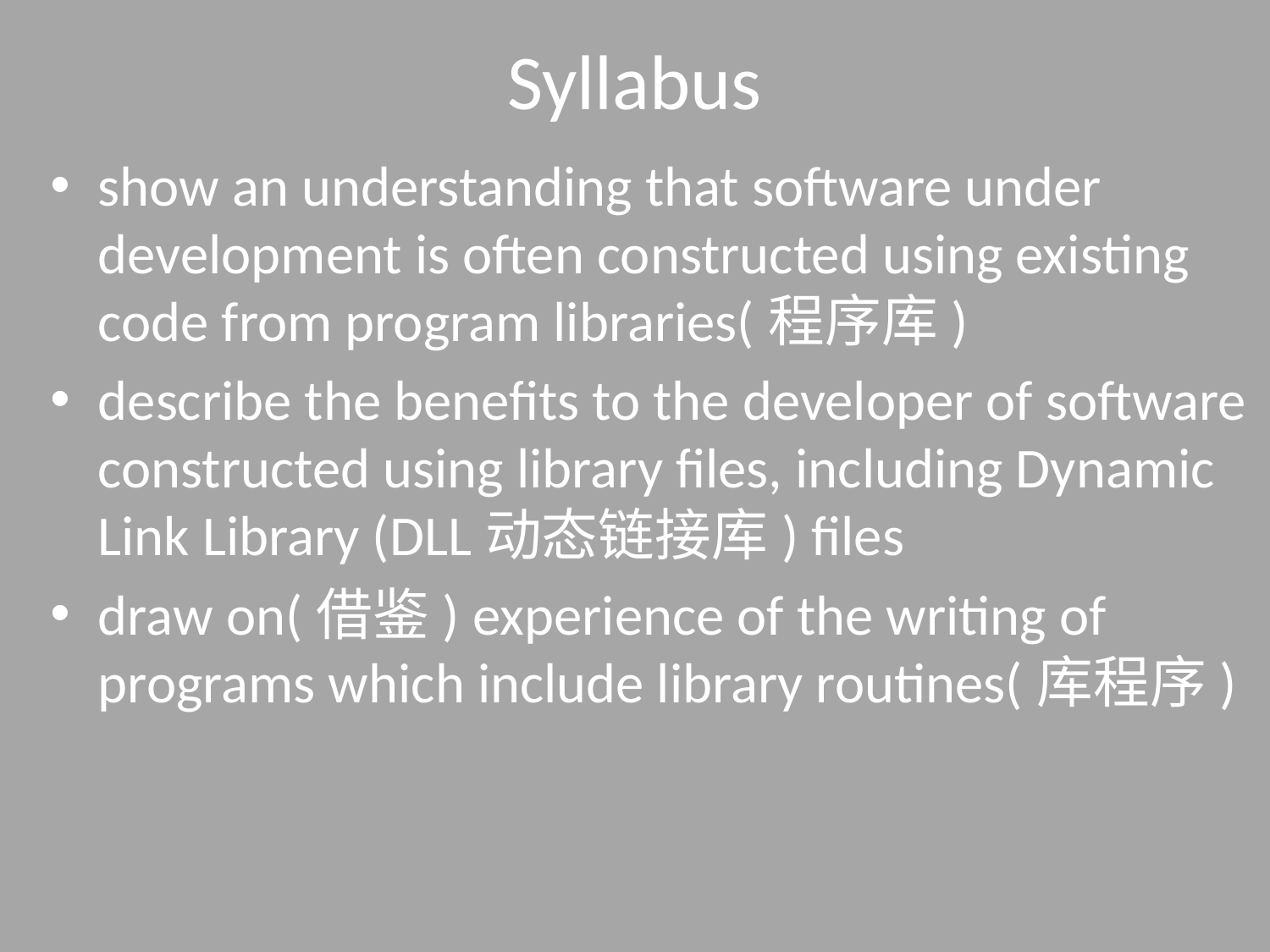

# Syllabus
show an understanding that software under development is often constructed using existing code from program libraries(程序库)
describe the benefits to the developer of software constructed using library files, including Dynamic Link Library (DLL动态链接库) files
draw on(借鉴) experience of the writing of programs which include library routines(库程序)